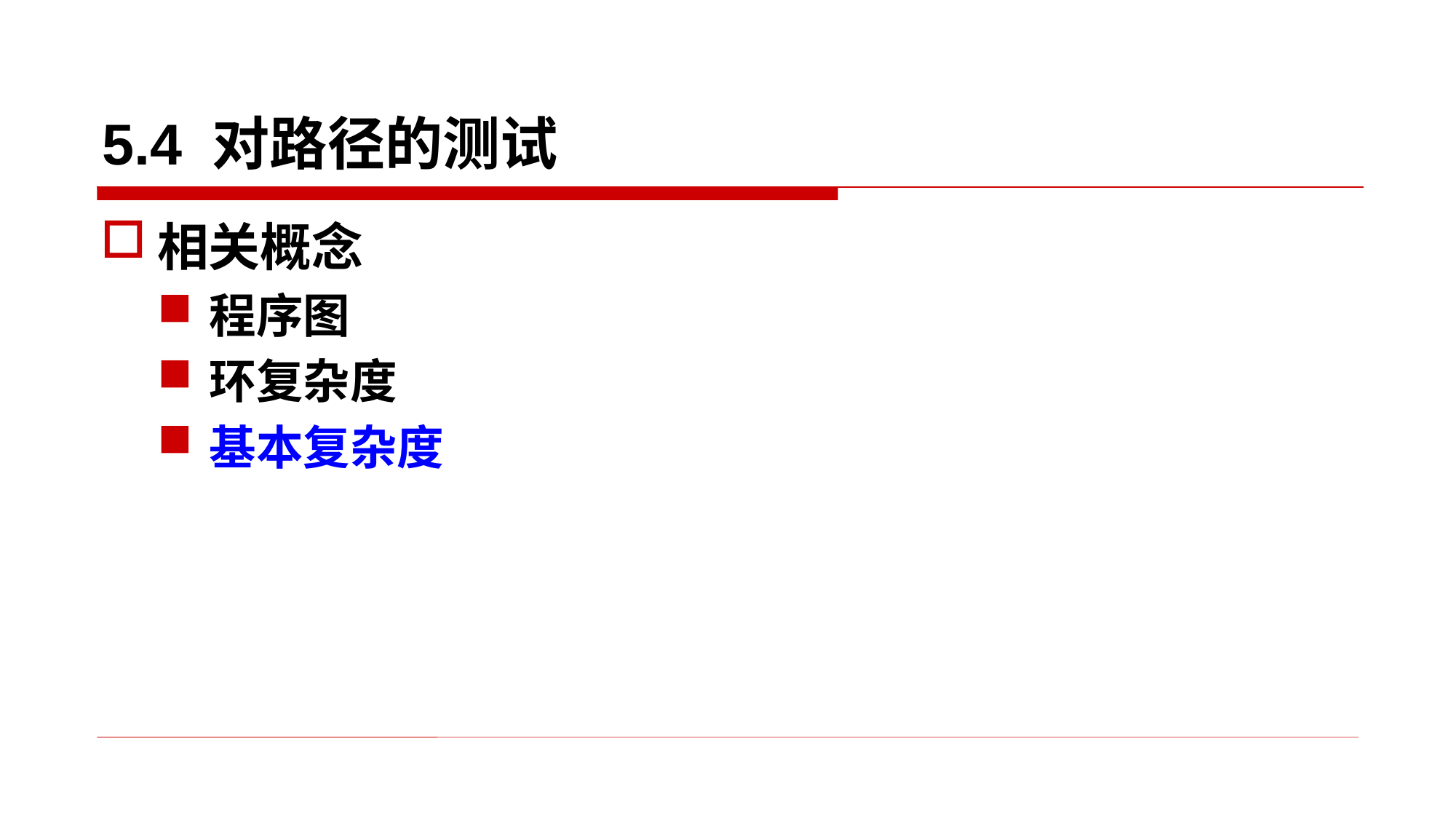

# 5.4 对路径的测试
相关概念
程序图
环复杂度
基本复杂度
17